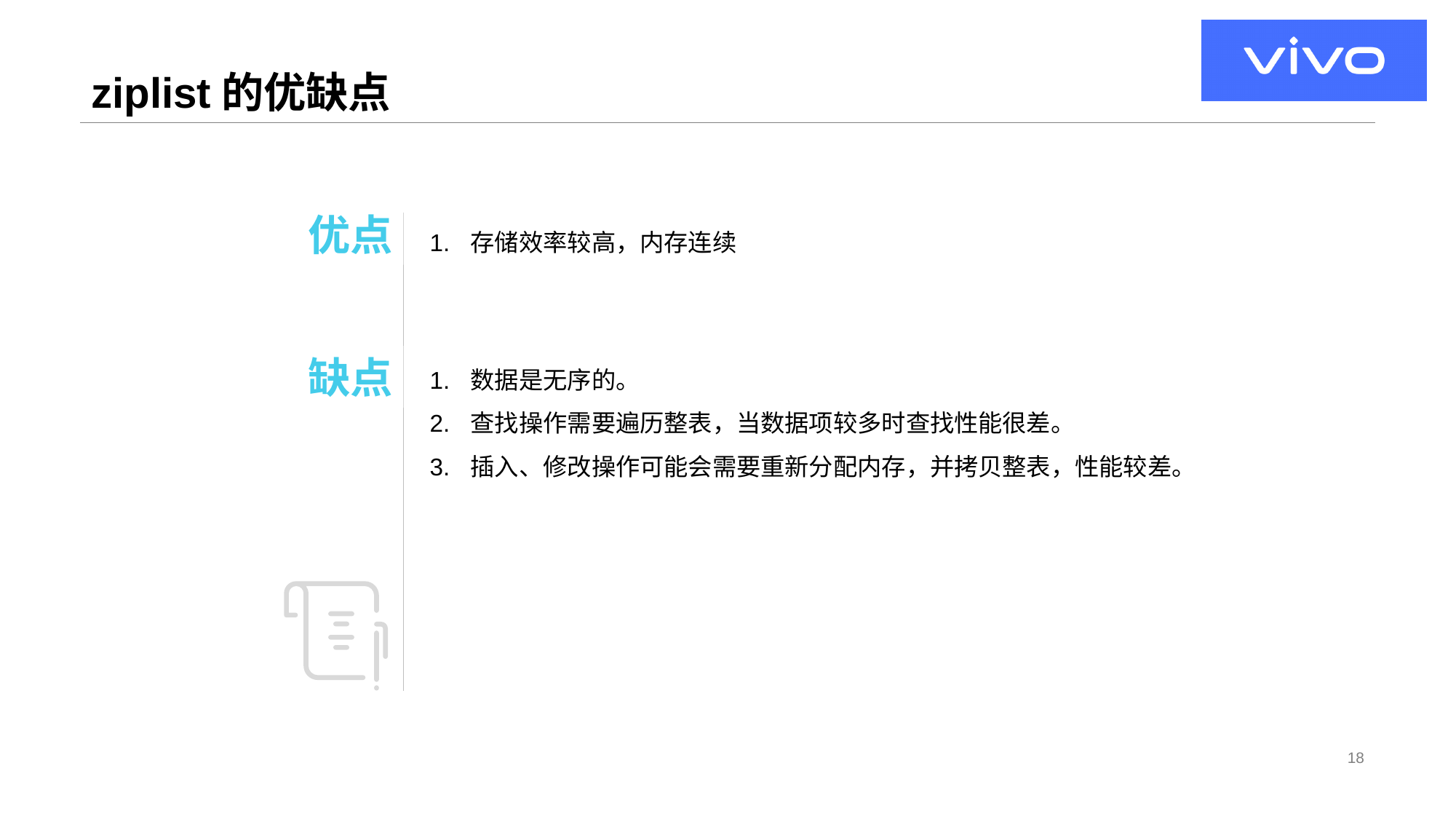

# ziplist的优缺点
优点
存储效率较高，内存连续

缺点
数据是无序的。
查找操作需要遍历整表，当数据项较多时查找性能很差。
插入、修改操作可能会需要重新分配内存，并拷贝整表，性能较差。

18